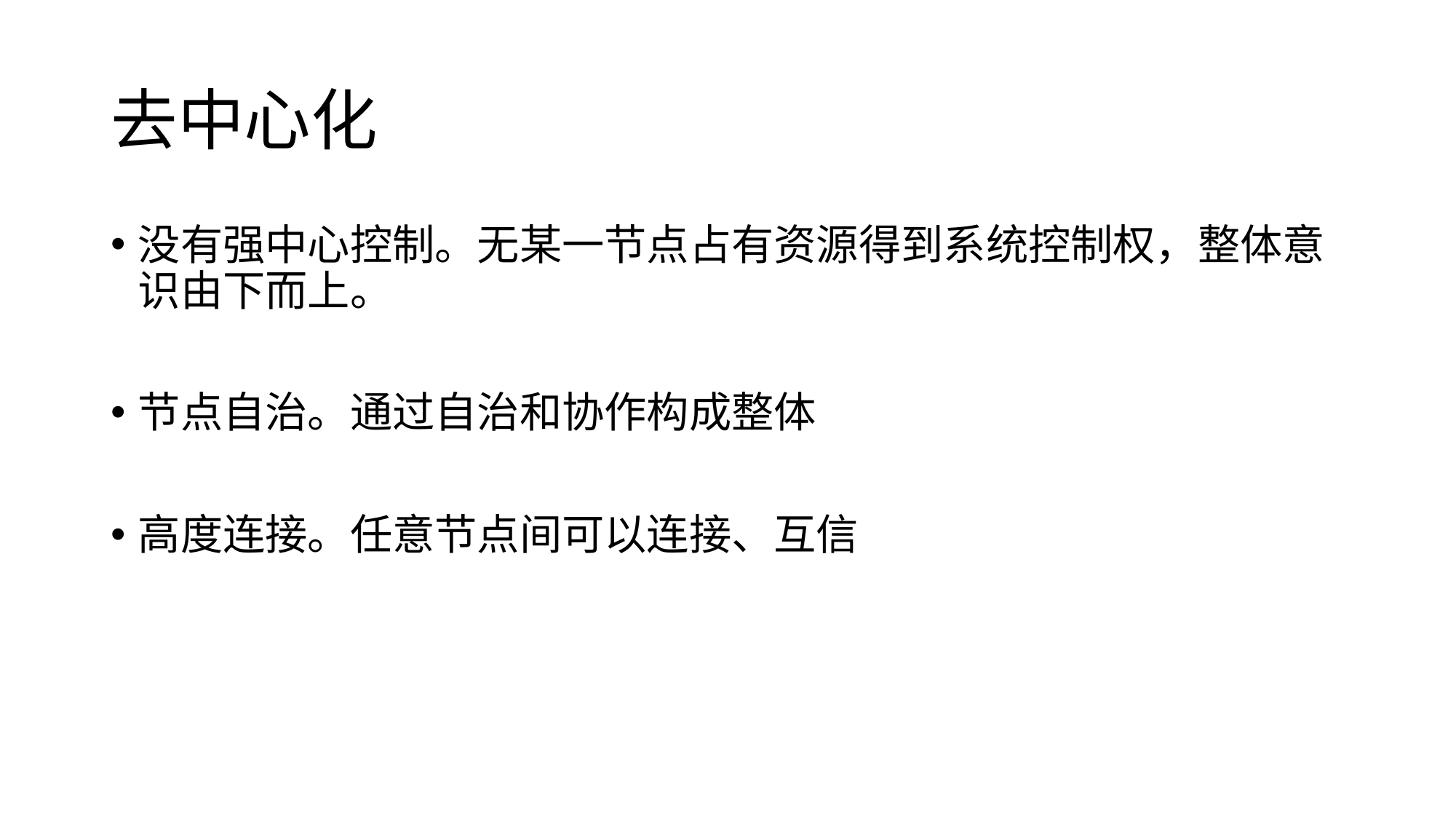

# 去中心化
没有强中心控制。无某一节点占有资源得到系统控制权，整体意识由下而上。

节点自治。通过自治和协作构成整体

高度连接。任意节点间可以连接、互信